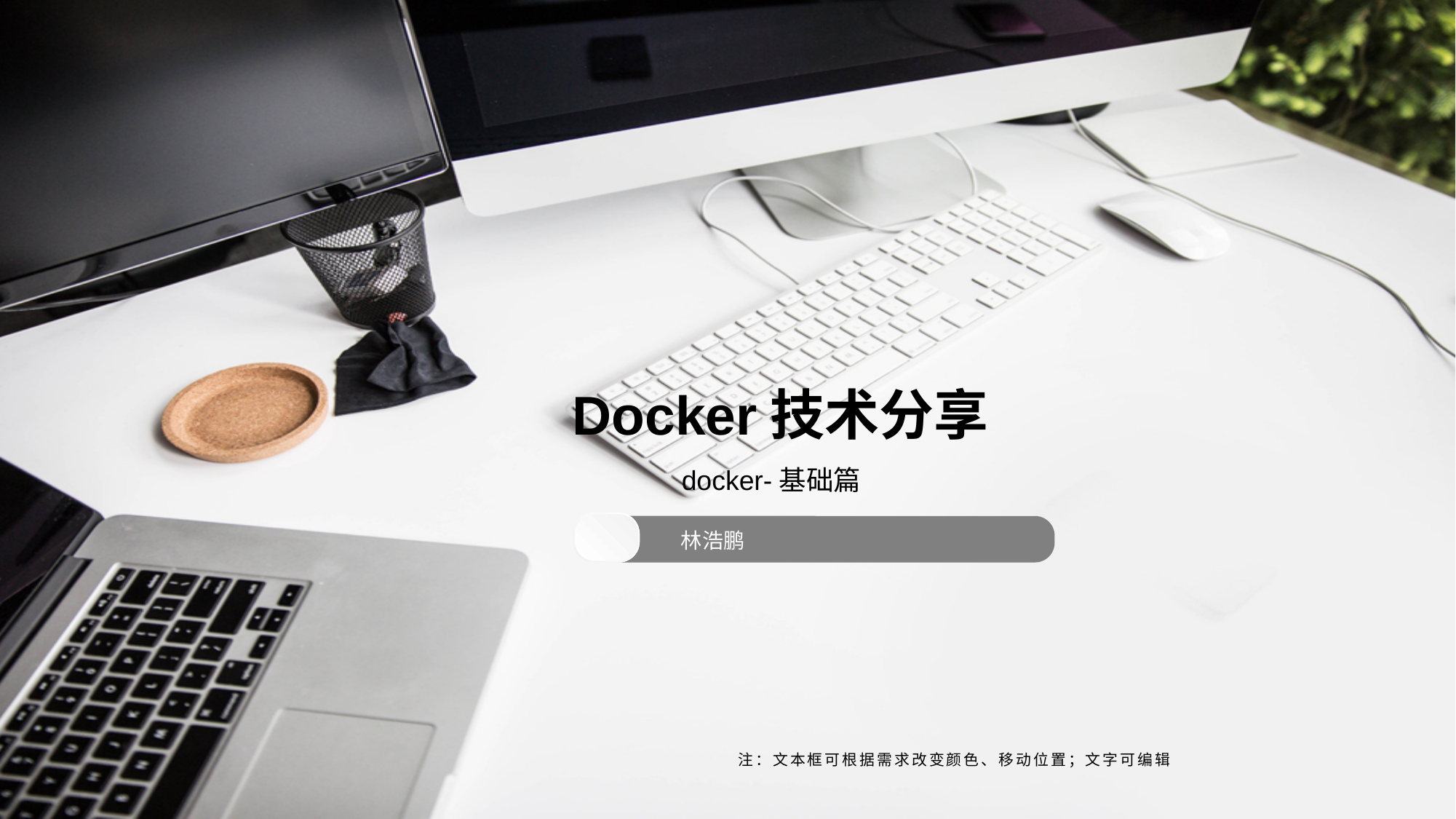

Docker技术分享
docker-基础篇

林浩鹏

注：文本框可根据需求改变颜色、移动位置；文字可编辑